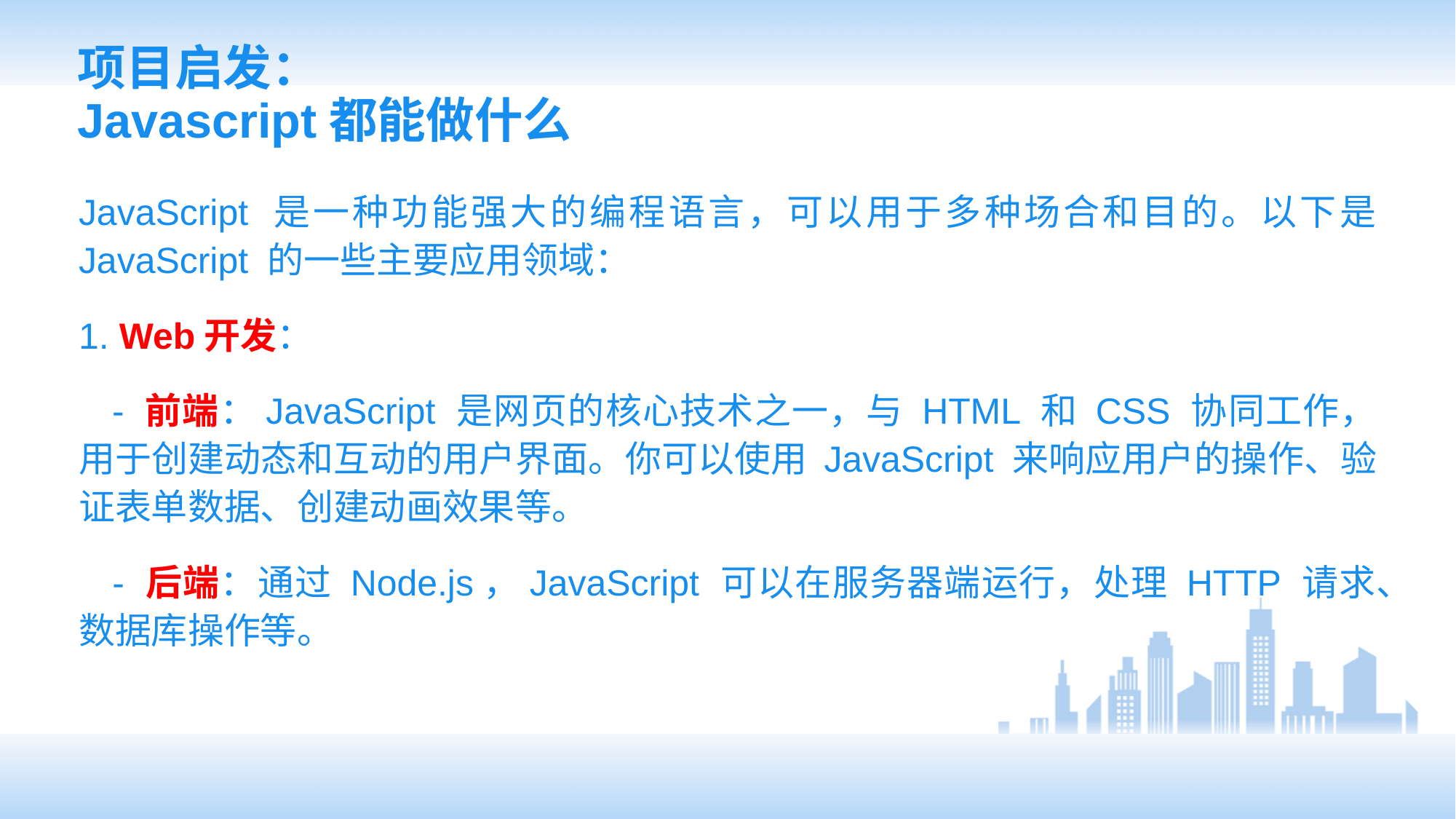

# 项目启发： Javascript都能做什么
JavaScript 是一种功能强大的编程语言，可以用于多种场合和目的。以下是 JavaScript 的一些主要应用领域：
1. Web开发：
   - 前端：JavaScript 是网页的核心技术之一，与 HTML 和 CSS 协同工作，用于创建动态和互动的用户界面。你可以使用 JavaScript 来响应用户的操作、验证表单数据、创建动画效果等。
   - 后端：通过 Node.js，JavaScript 可以在服务器端运行，处理 HTTP 请求、数据库操作等。